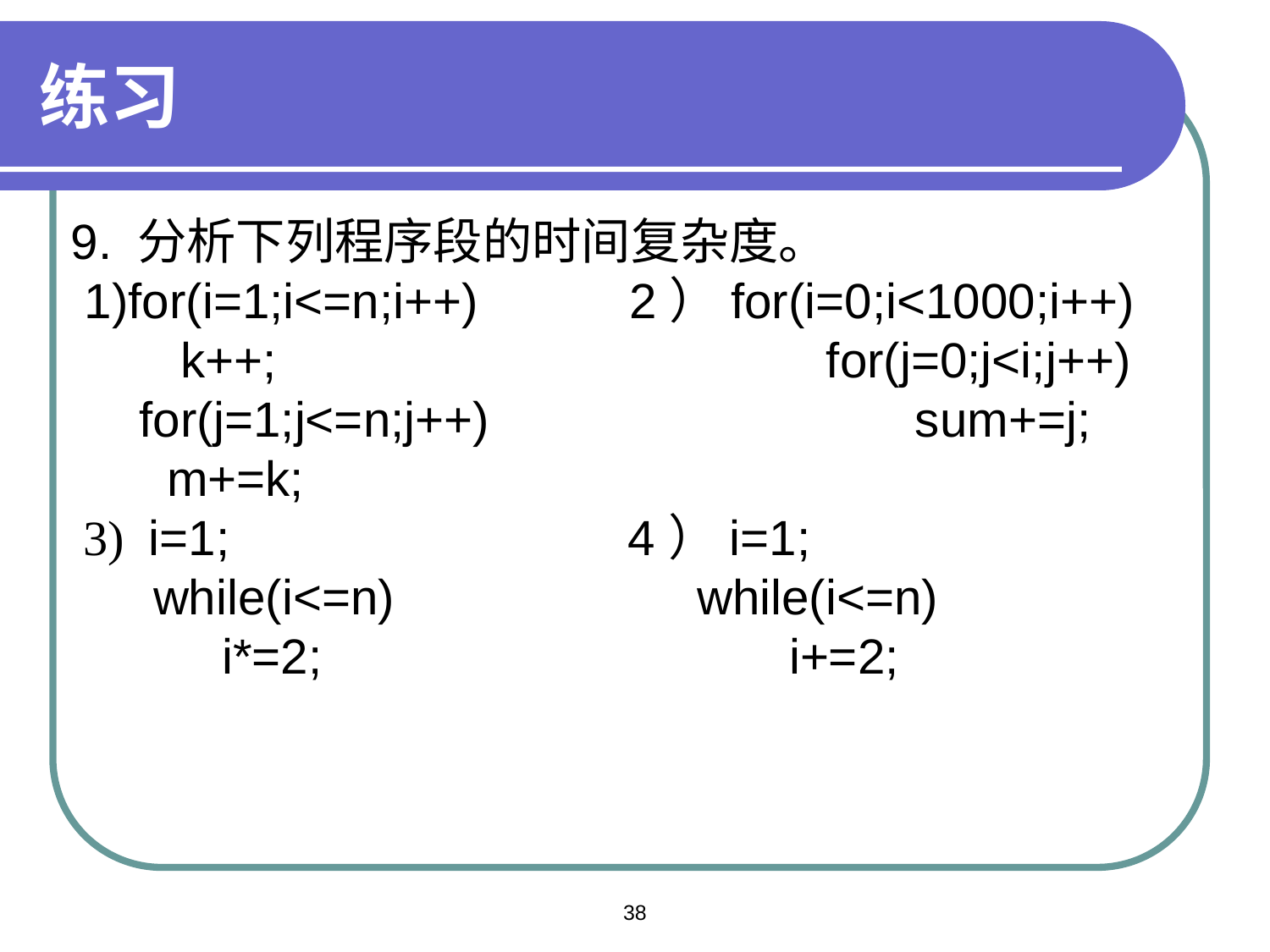

练习
9. 分析下列程序段的时间复杂度。
 1)for(i=1;i<=n;i++)           2）for(i=0;i<1000;i++)
        k++;                                        for(j=0;j<i;j++)
     for(j=1;j<=n;j++)                               sum+=j;
       m+=k;
 3)  i=1;                             4）i=1;
      while(i<=n)                      while(i<=n)
           i*=2;                                  i+=2;

38